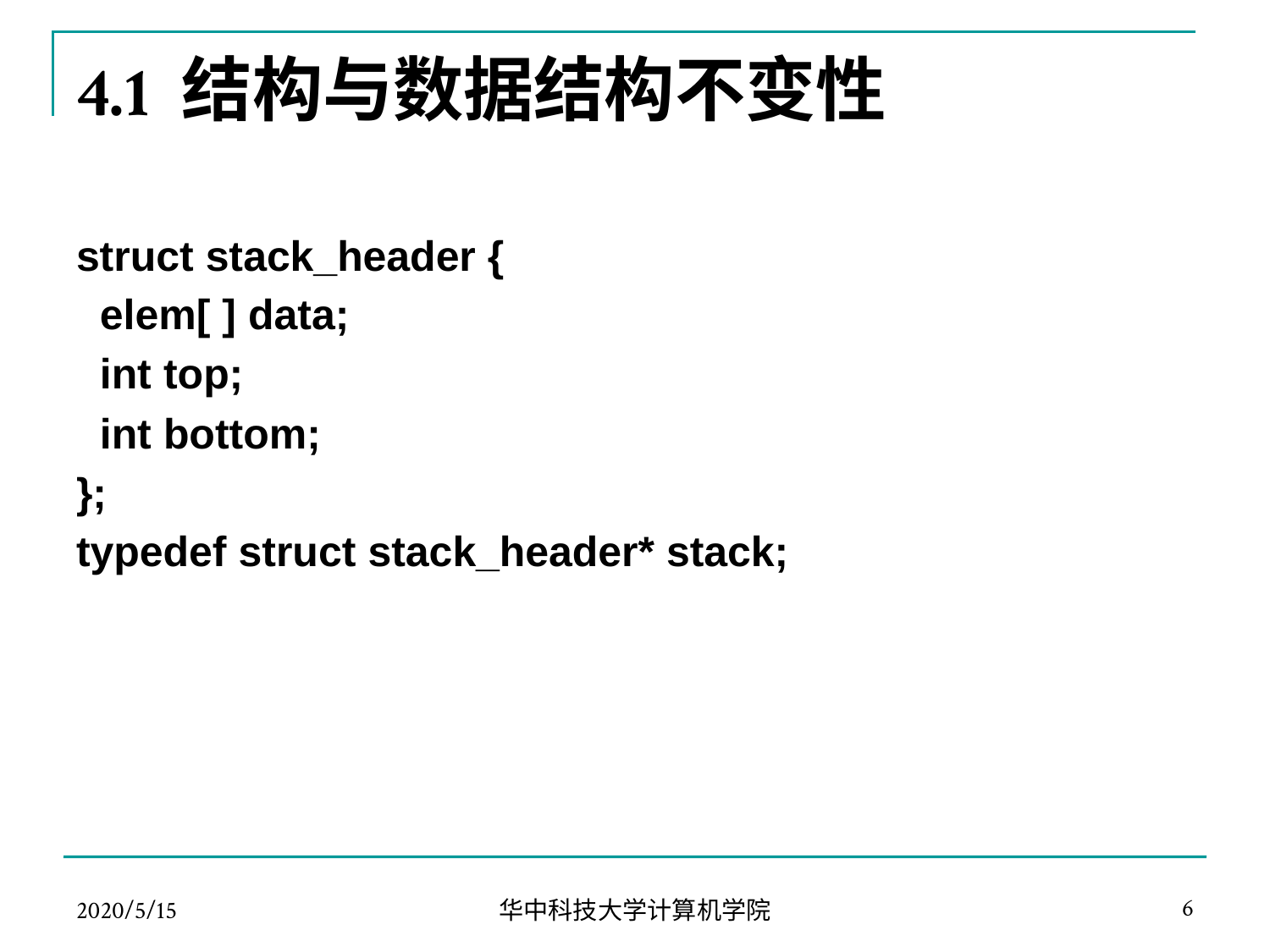

# 4.1 结构与数据结构不变性
struct stack_header {
  elem[ ] data;
  int top;
  int bottom;
};
typedef struct stack_header* stack;

2020/5/15
6
华中科技大学计算机学院